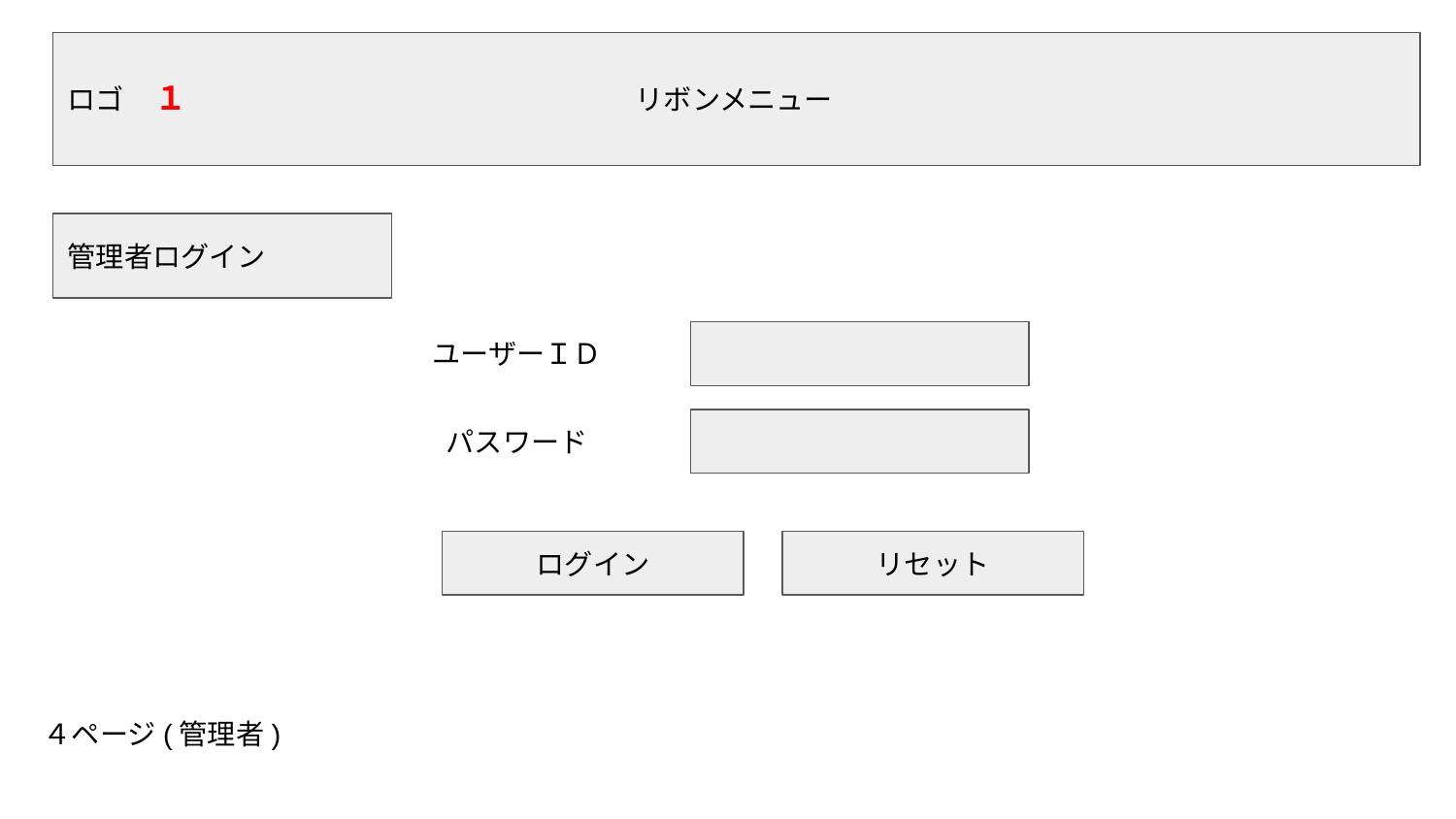

ロゴ　　　　　　　　　　　　　　　　　　リボンメニュー
１
管理者ログイン
ユーザーＩＤ

パスワード

ログイン
リセット
４ページ(管理者)